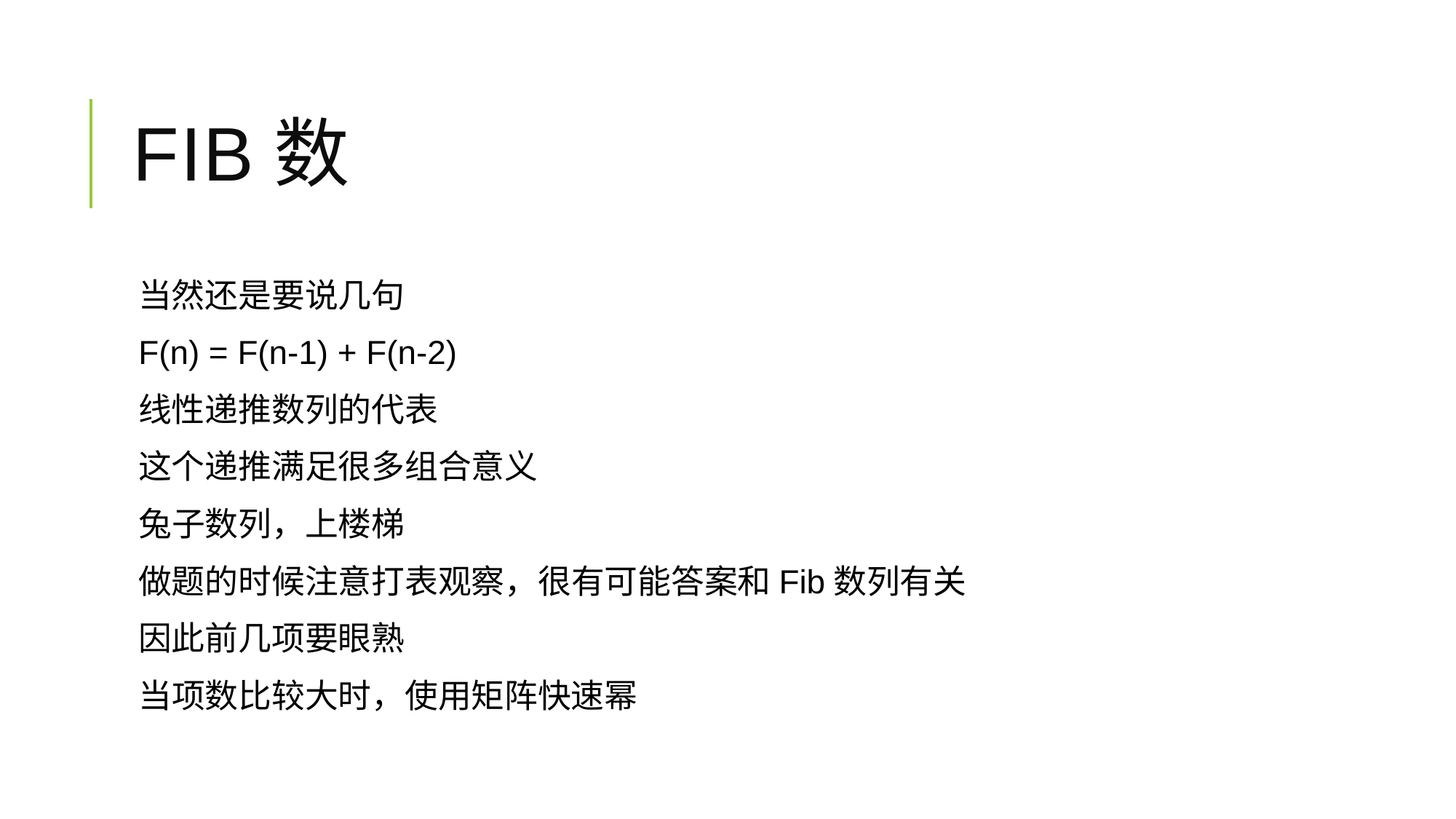

# fib数
当然还是要说几句
F(n) = F(n-1) + F(n-2)
线性递推数列的代表
这个递推满足很多组合意义
兔子数列，上楼梯
做题的时候注意打表观察，很有可能答案和Fib数列有关
因此前几项要眼熟
当项数比较大时，使用矩阵快速幂